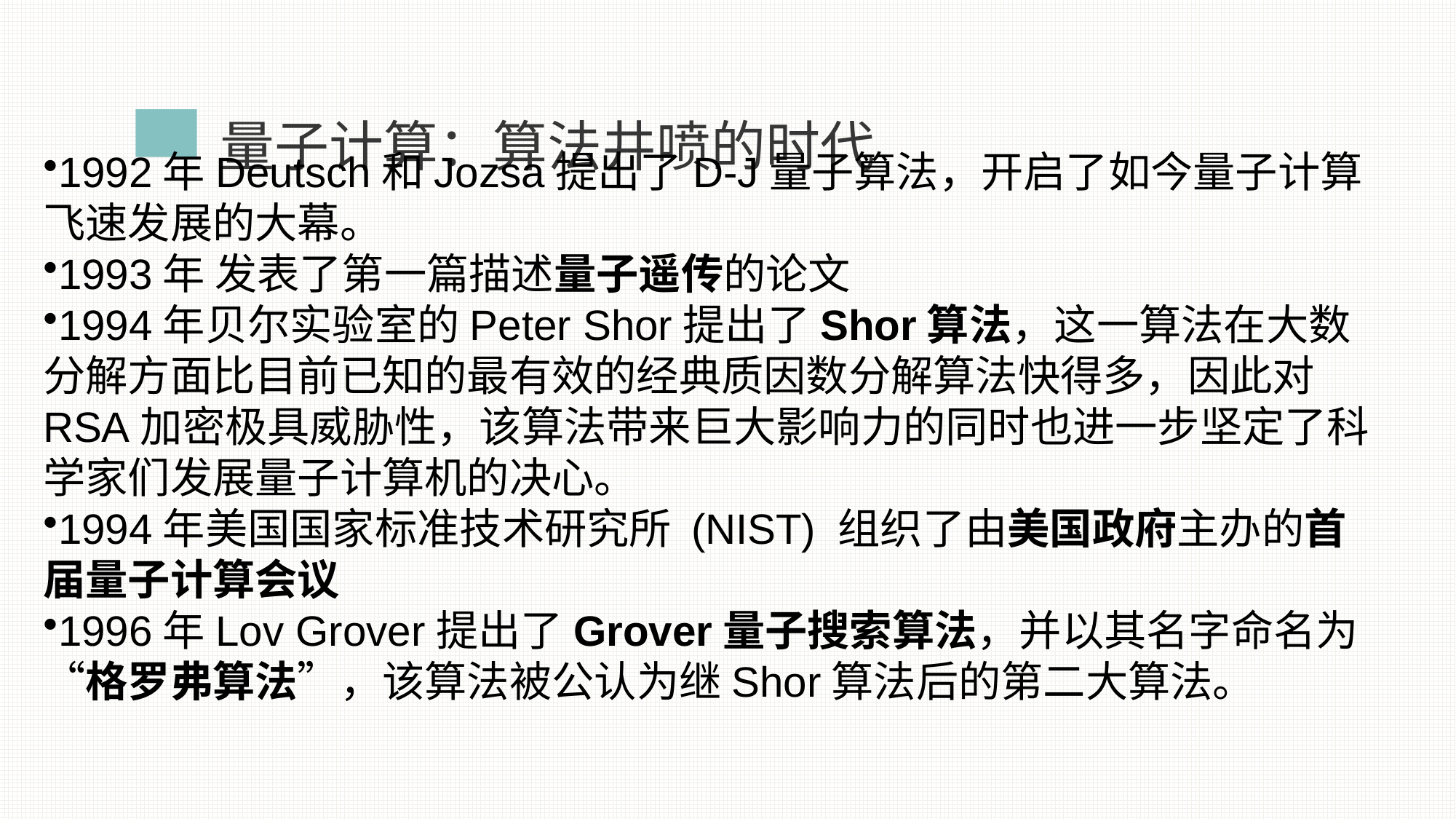

1992年Deutsch和Jozsa提出了D-J量子算法，开启了如今量子计算飞速发展的大幕。
1993年 发表了第一篇描述量子遥传的论文
1994年贝尔实验室的Peter Shor提出了Shor算法，这一算法在大数分解方面比目前已知的最有效的经典质因数分解算法快得多，因此对RSA加密极具威胁性，该算法带来巨大影响力的同时也进一步坚定了科学家们发展量子计算机的决心。
1994年美国国家标准技术研究所 (NIST) 组织了由美国政府主办的首届量子计算会议
1996年Lov Grover提出了Grover量子搜索算法，并以其名字命名为 “格罗弗算法”，该算法被公认为继Shor算法后的第二大算法。

量子计算：算法井喷的时代